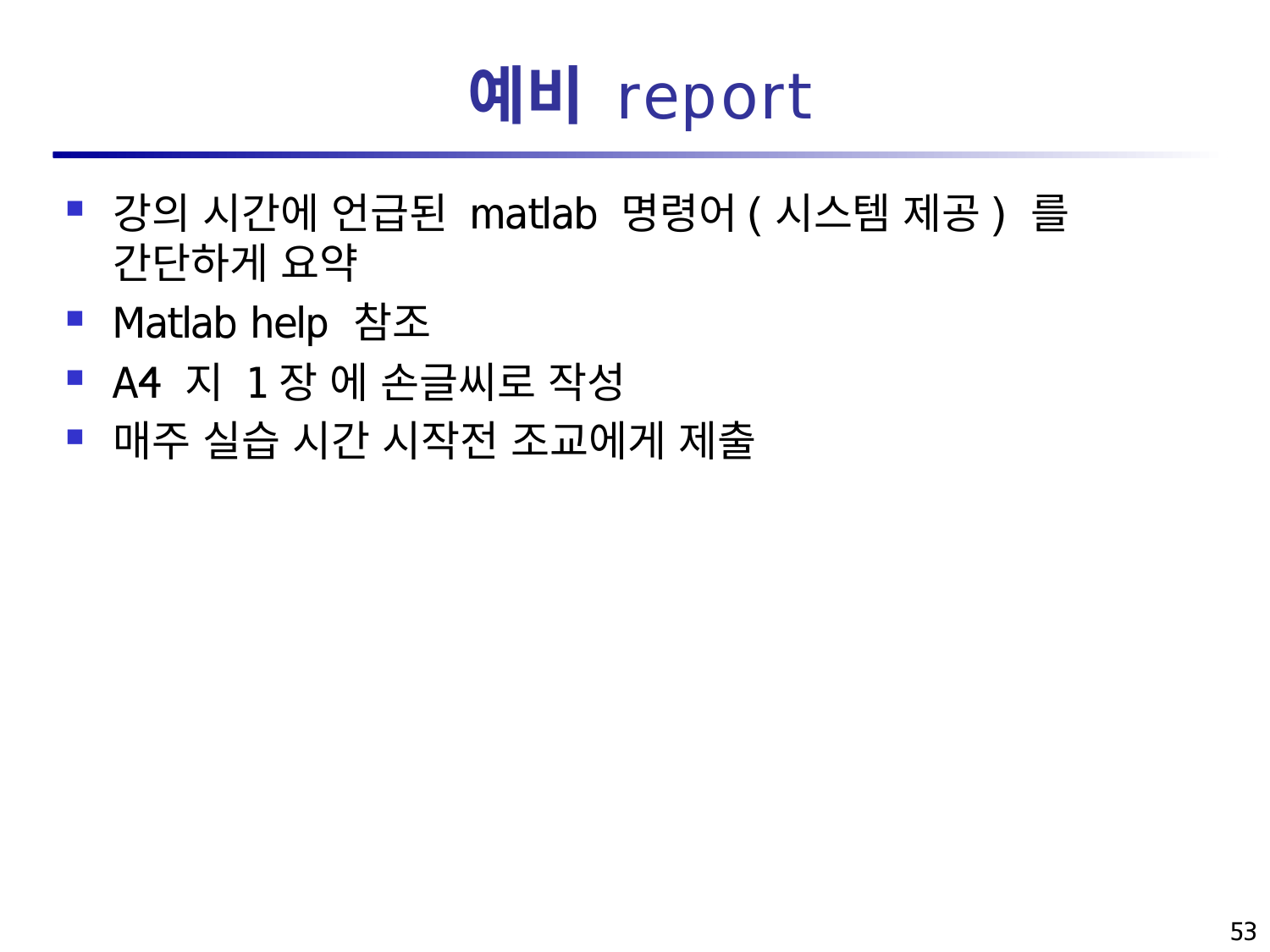

# 예비 report
강의 시간에 언급된 matlab 명령어(시스템 제공) 를 간단하게 요약
Matlab help 참조
A4 지 1장 에 손글씨로 작성
매주 실습 시간 시작전 조교에게 제출
53